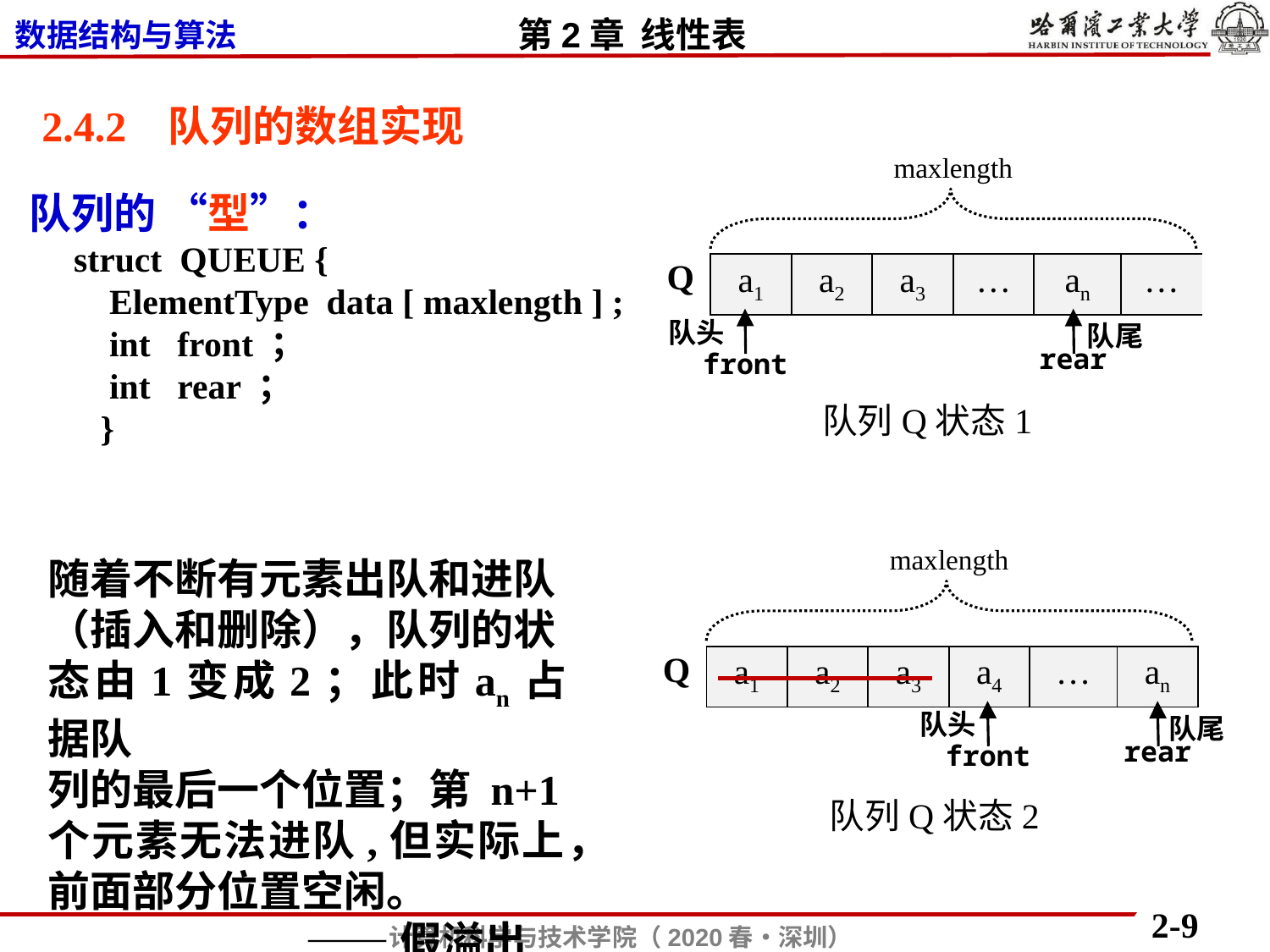

2.4.2   队列的数组实现
maxlength
队列的 “型”：
     struct  QUEUE {
         ElementType  data [ maxlength ] ;
         int   front ；
         int   rear ；
        }
Q
| a1 | a2 | a3 | … | an | … |
| --- | --- | --- | --- | --- | --- |
队头

队尾
rear
front

队列Q状态1
maxlength
随着不断有元素出队和进队
（插入和删除），队列的状
态由1变成2；此时an占据队
列的最后一个位置；第 n+1
个元素无法进队,但实际上，
前面部分位置空闲。
                           ——假溢出
Q
| a1 | a2 | a3 | a4 | … | an |
| --- | --- | --- | --- | --- | --- |
队头

队尾
rear
front
队列Q状态2